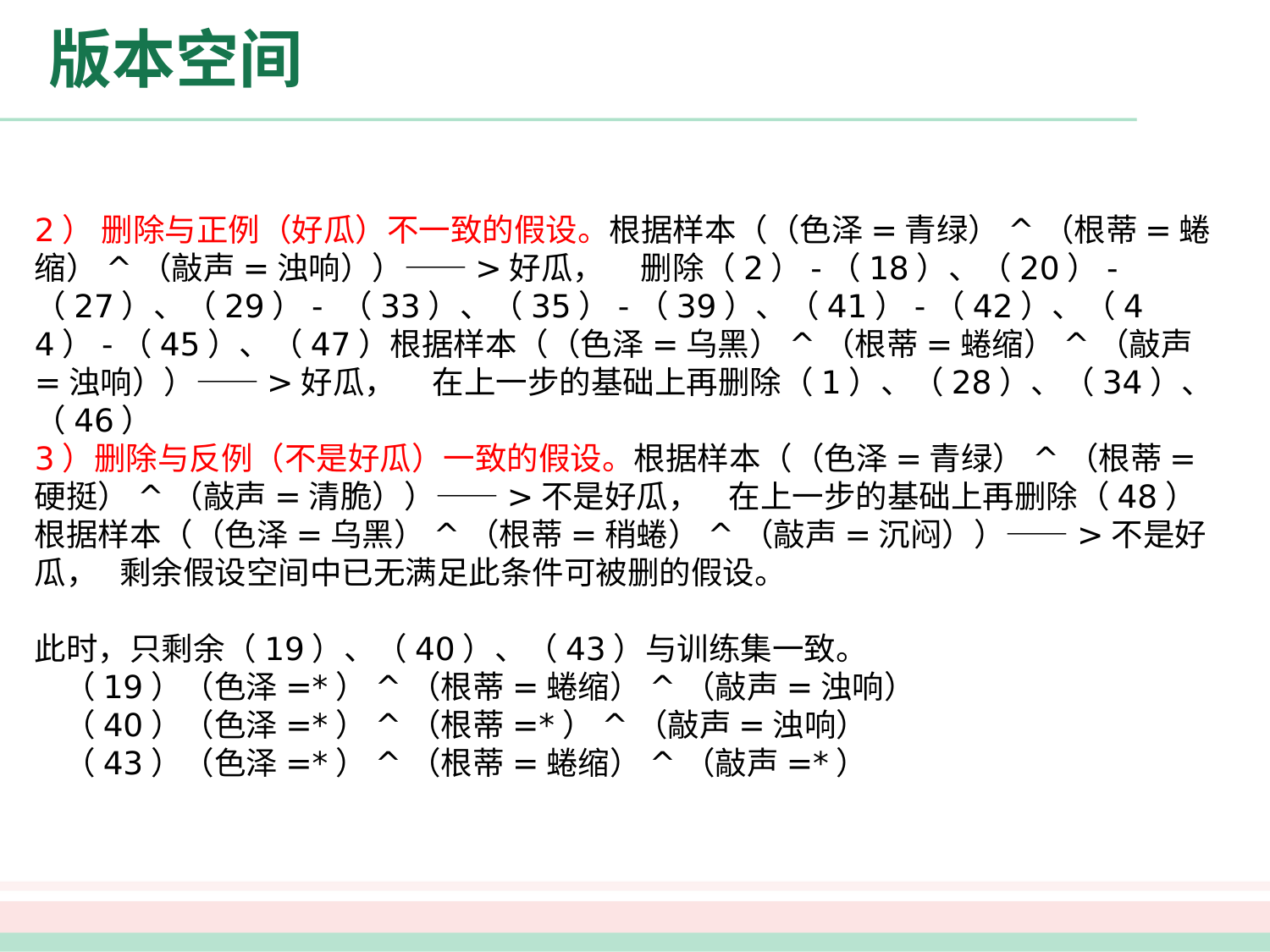

# 版本空间
2） 删除与正例（好瓜）不一致的假设。根据样本（（色泽=青绿）^（根蒂=蜷缩）^（敲声=浊响））——>好瓜，     删除（2）-（18）、（20）-（27）、（29）- （33）、（35）-（39）、（41）-（42）、（44）-（45）、（47）根据样本（（色泽=乌黑）^（根蒂=蜷缩）^（敲声=浊响））——>好瓜，     在上一步的基础上再删除（1）、（28）、（34）、（46）
3）删除与反例（不是好瓜）一致的假设。根据样本（（色泽=青绿）^（根蒂=硬挺）^（敲声=清脆））——>不是好瓜，    在上一步的基础上再删除（48）根据样本（（色泽=乌黑）^（根蒂=稍蜷）^（敲声=沉闷））——>不是好瓜，   剩余假设空间中已无满足此条件可被删的假设。

此时，只剩余（19）、（40）、（43）与训练集一致。
   （19）（色泽=*）^（根蒂=蜷缩）^（敲声=浊响）
   （40）（色泽=*）^（根蒂=*）^（敲声=浊响）
   （43）（色泽=*）^（根蒂=蜷缩）^（敲声=*）